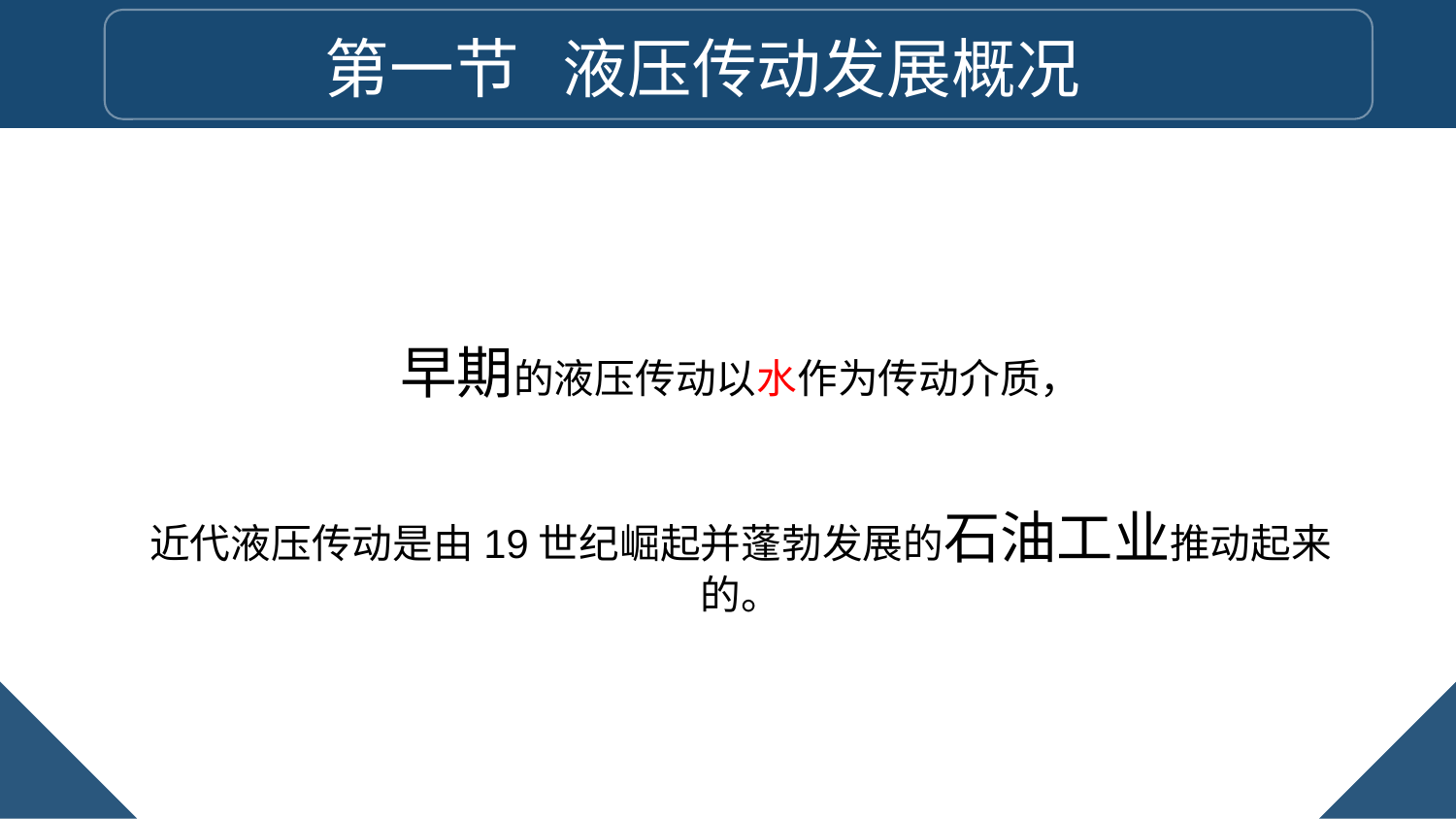

第一节   液压传动发展概况
早期的液压传动以水作为传动介质，

近代液压传动是由19世纪崛起并蓬勃发展的石油工业推动起来的。